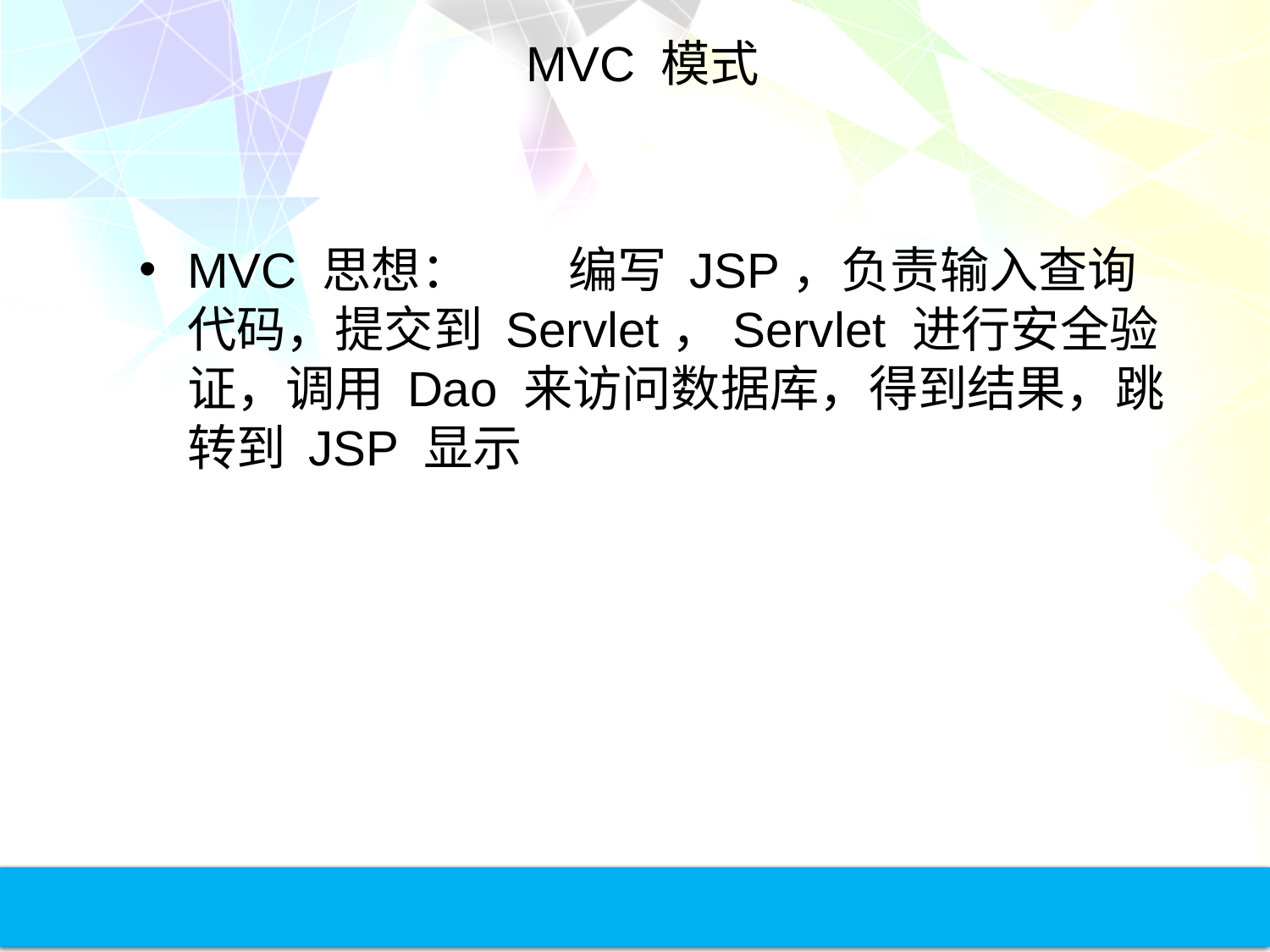

# MVC 模式
MVC 思想：	编写 JSP，负责输入查询代码，提交到 Servlet，Servlet 进行安全验证，调用 Dao 来访问数据库，得到结果，跳转到 JSP 显示